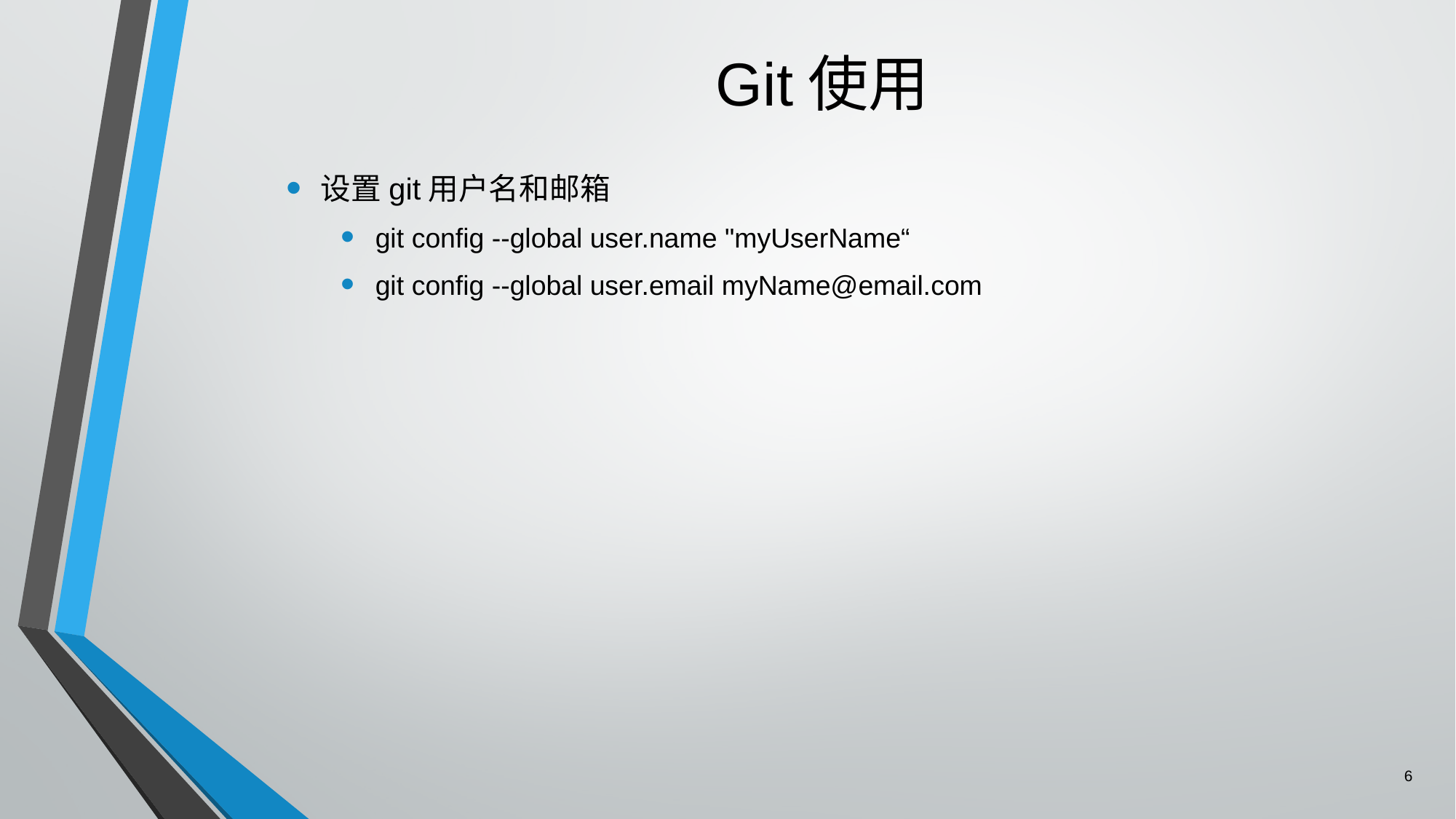

# Git使用
设置git用户名和邮箱
git config --global user.name "myUserName“
git config --global user.email myName@email.com
6